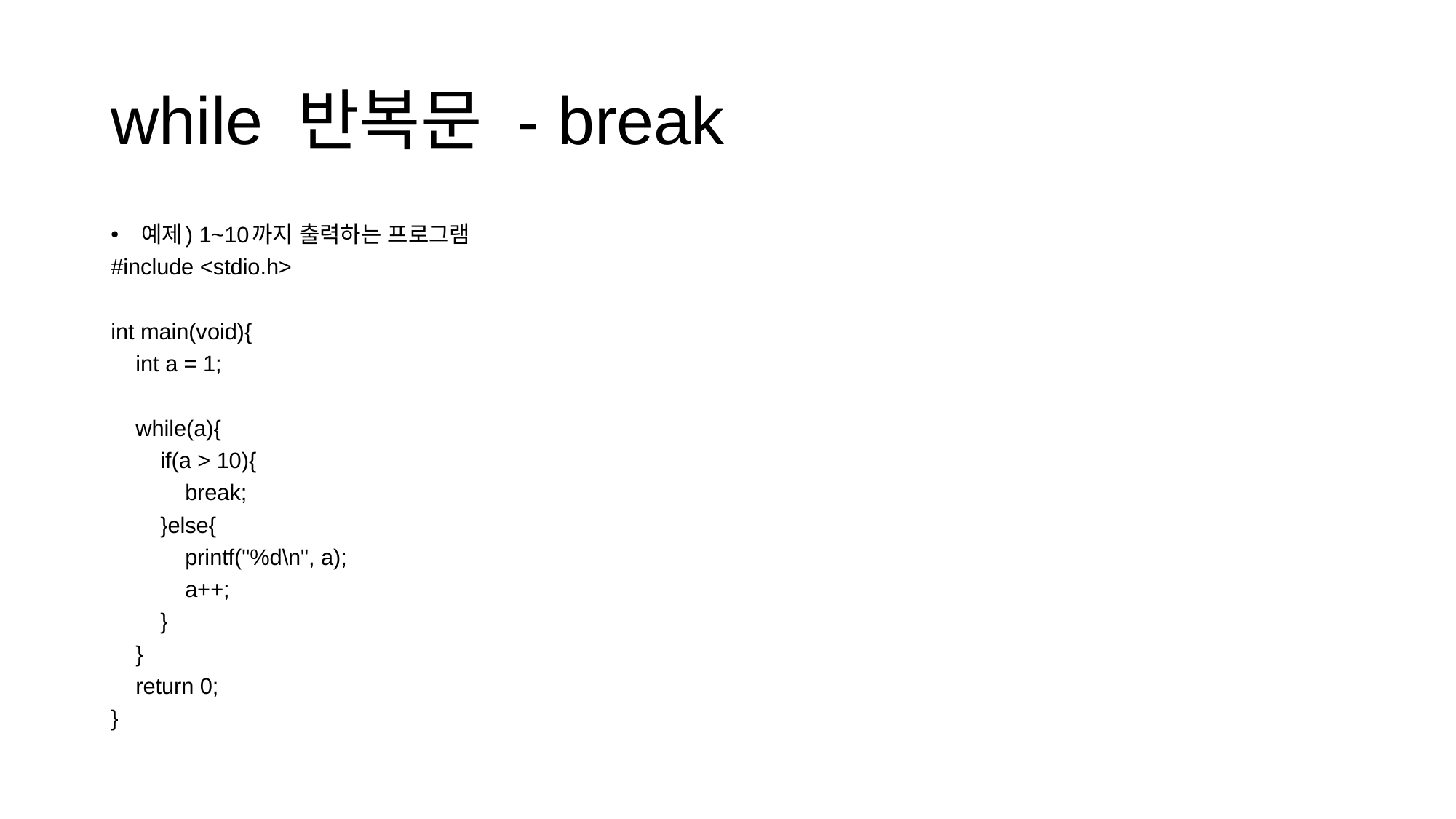

# while 반복문 - break
예제) 1~10까지 출력하는 프로그램
#include <stdio.h>

int main(void){
    int a = 1;

    while(a){
        if(a > 10){
            break;
        }else{
            printf("%d\n", a);
            a++;
        }
    }
    return 0;
}